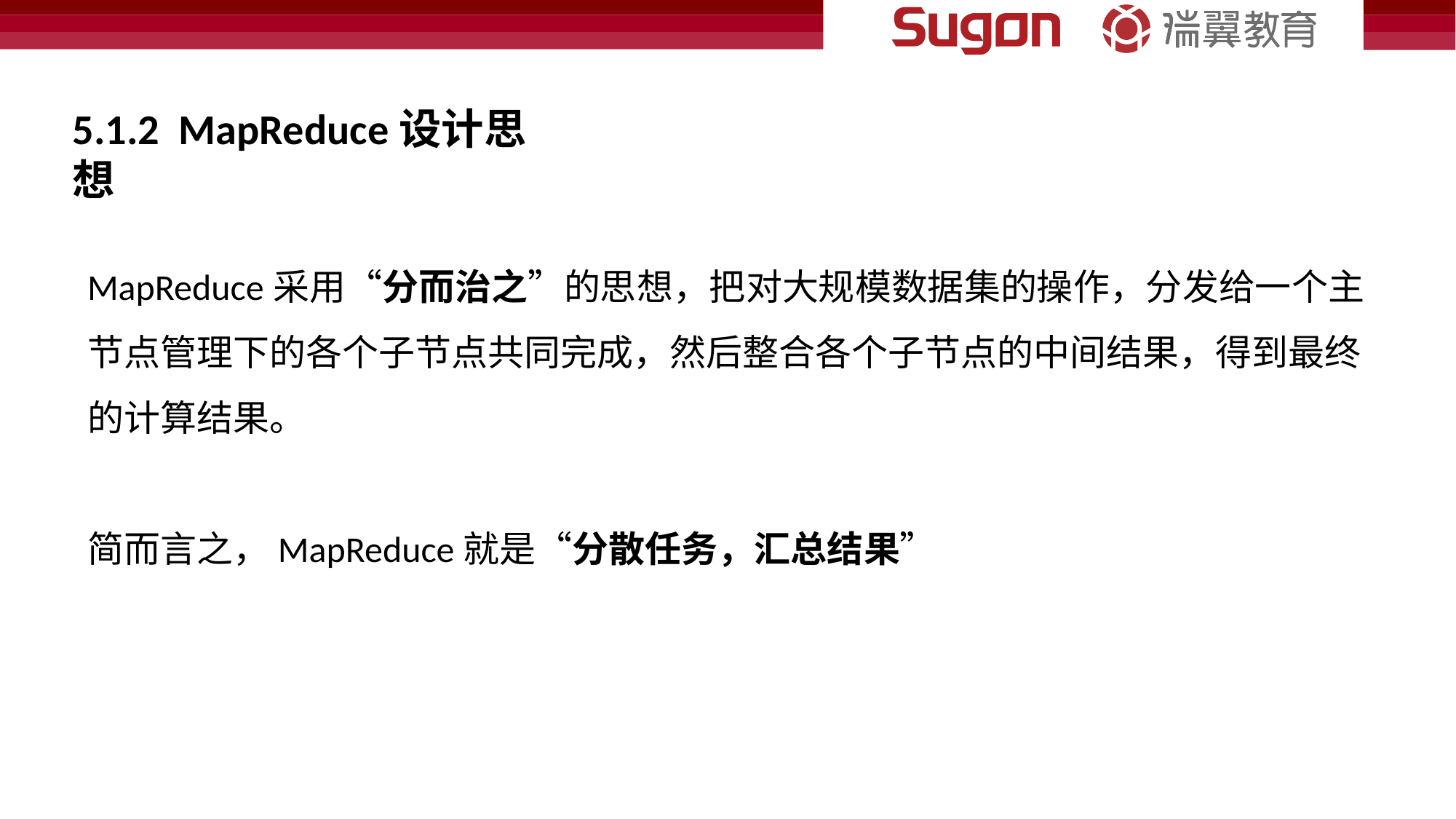

5.1.2  MapReduce设计思想
MapReduce采用“分而治之”的思想，把对大规模数据集的操作，分发给一个主节点管理下的各个子节点共同完成，然后整合各个子节点的中间结果，得到最终的计算结果。

简而言之，MapReduce就是“分散任务，汇总结果”